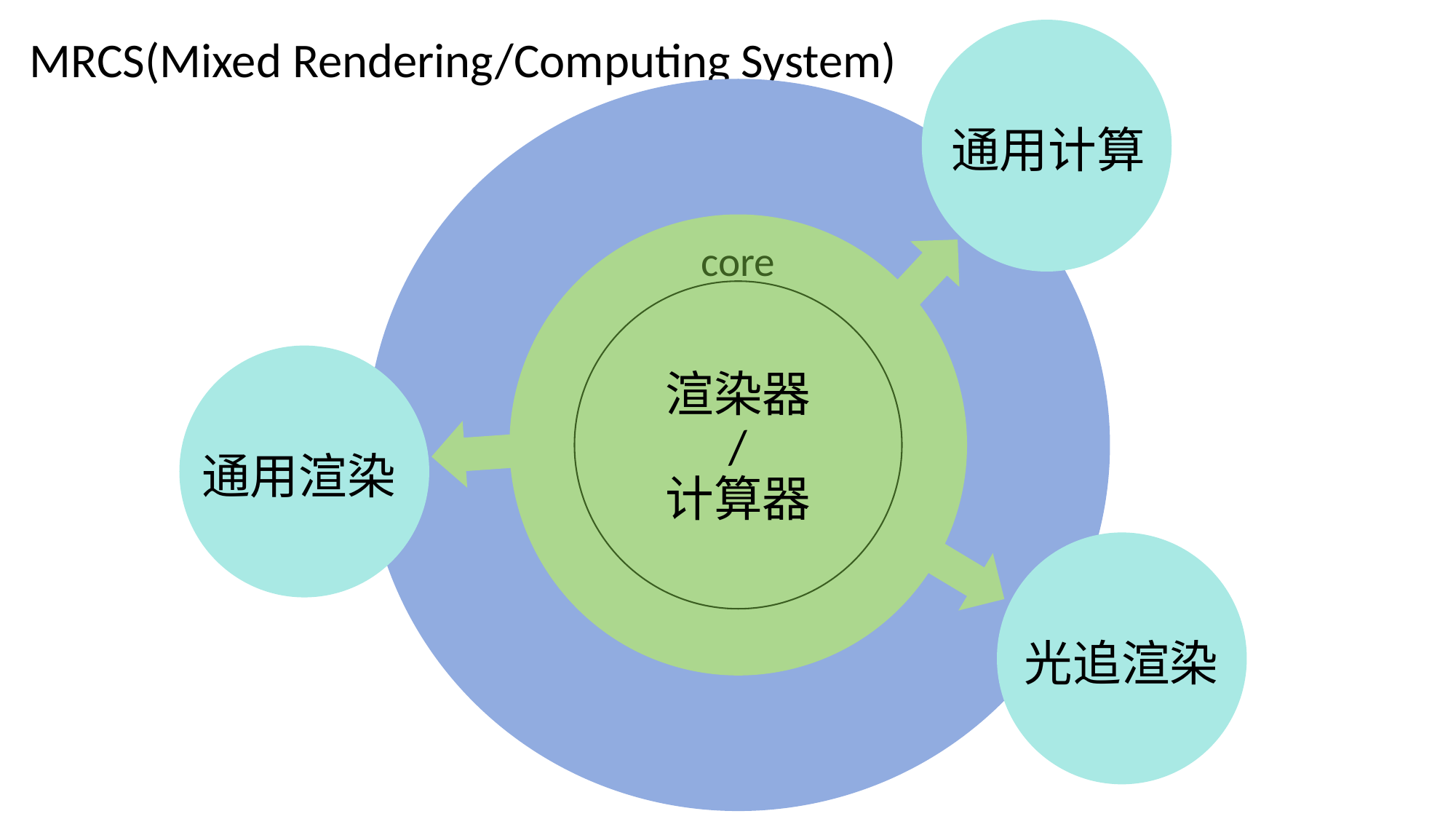

# MRCS(Mixed Rendering/Computing System)

通用计算

core

渲染器
/
计算器

通用渲染

光追渲染